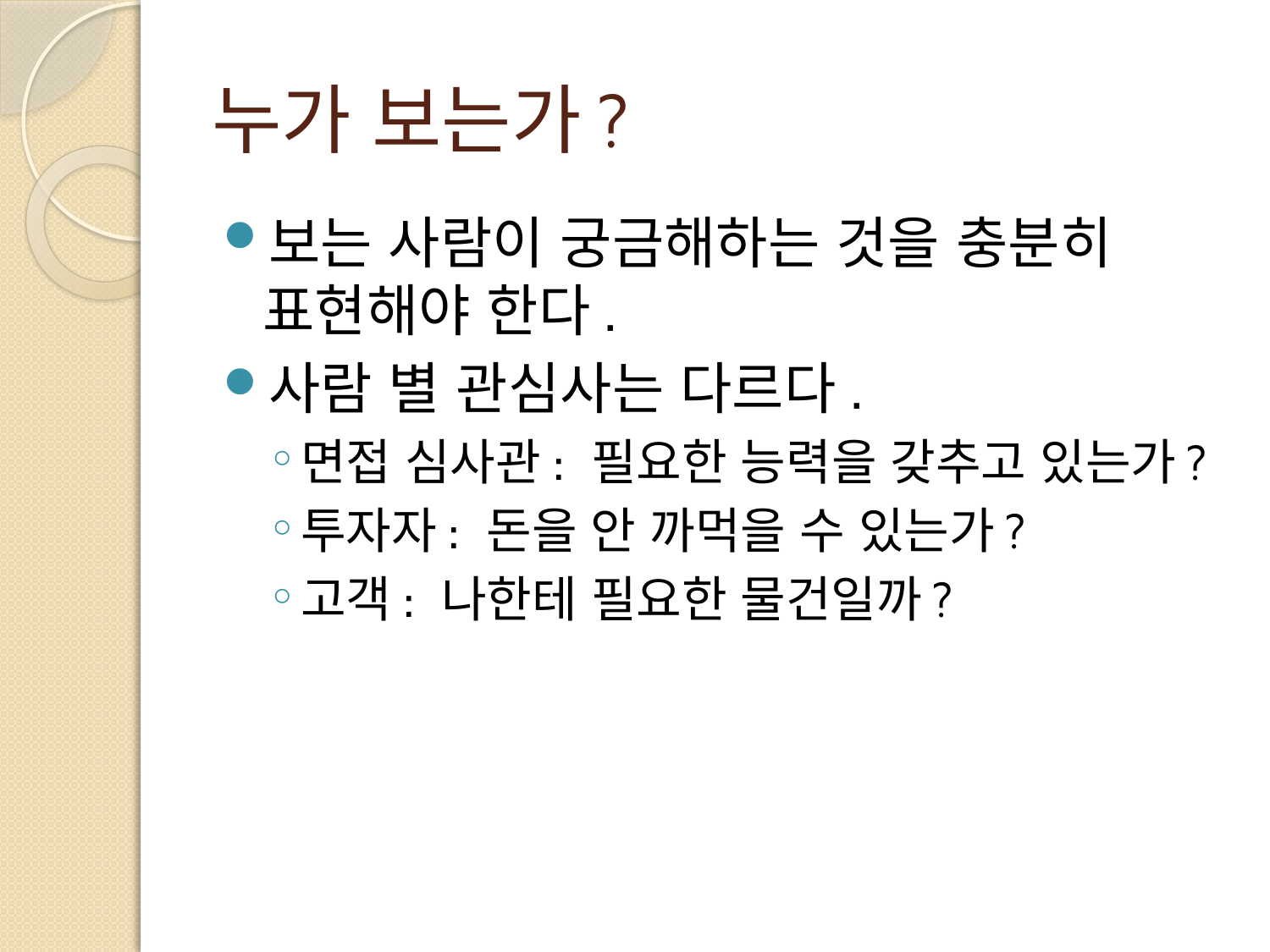

# 누가 보는가?
보는 사람이 궁금해하는 것을 충분히 표현해야 한다.
사람 별 관심사는 다르다.
면접 심사관: 필요한 능력을 갖추고 있는가?
투자자: 돈을 안 까먹을 수 있는가?
고객: 나한테 필요한 물건일까?